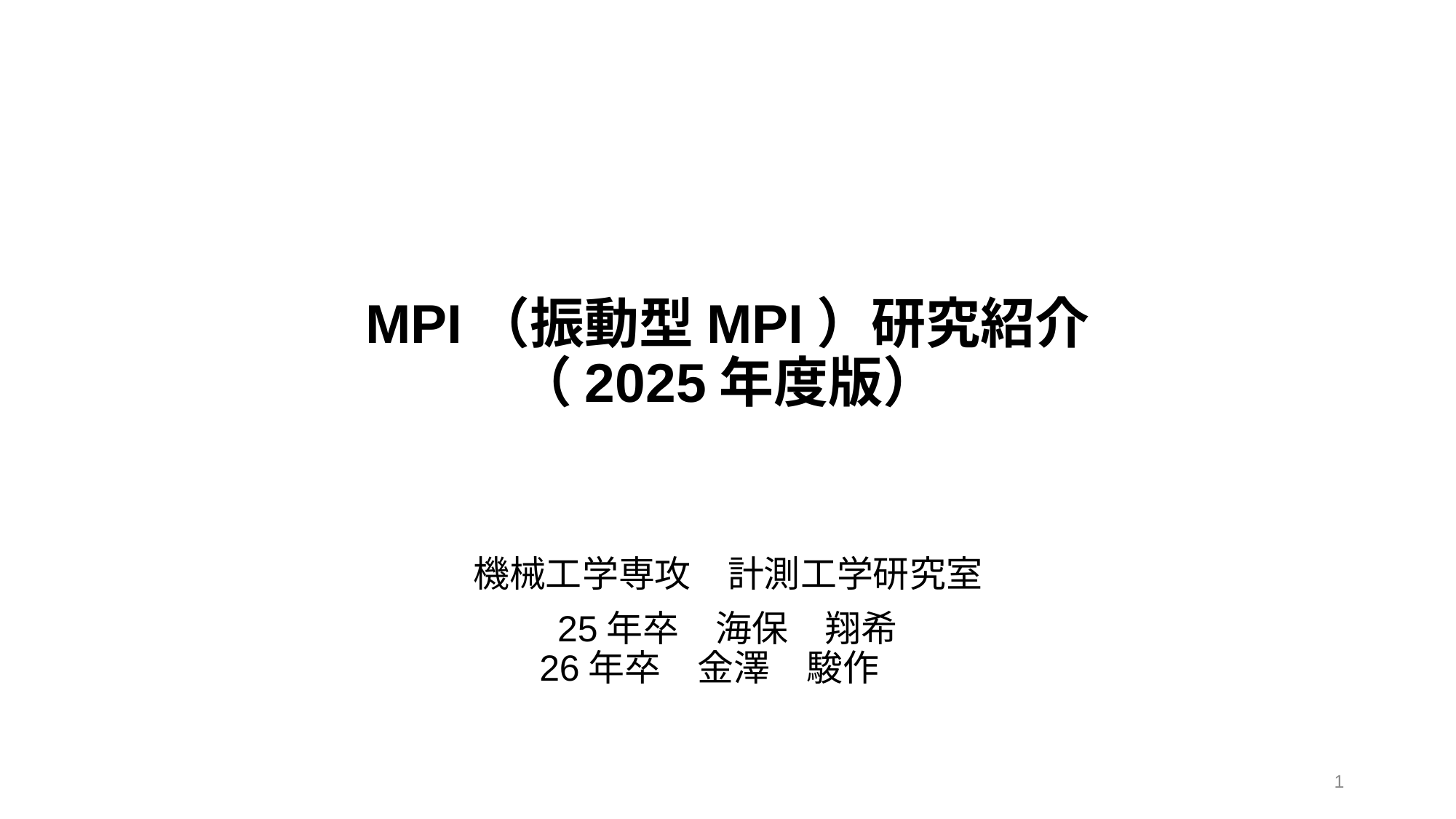

# MPI（振動型MPI）研究紹介 （2025年度版）
機械工学専攻　計測工学研究室
25年卒　海保　翔希
26年卒　金澤　駿作
1